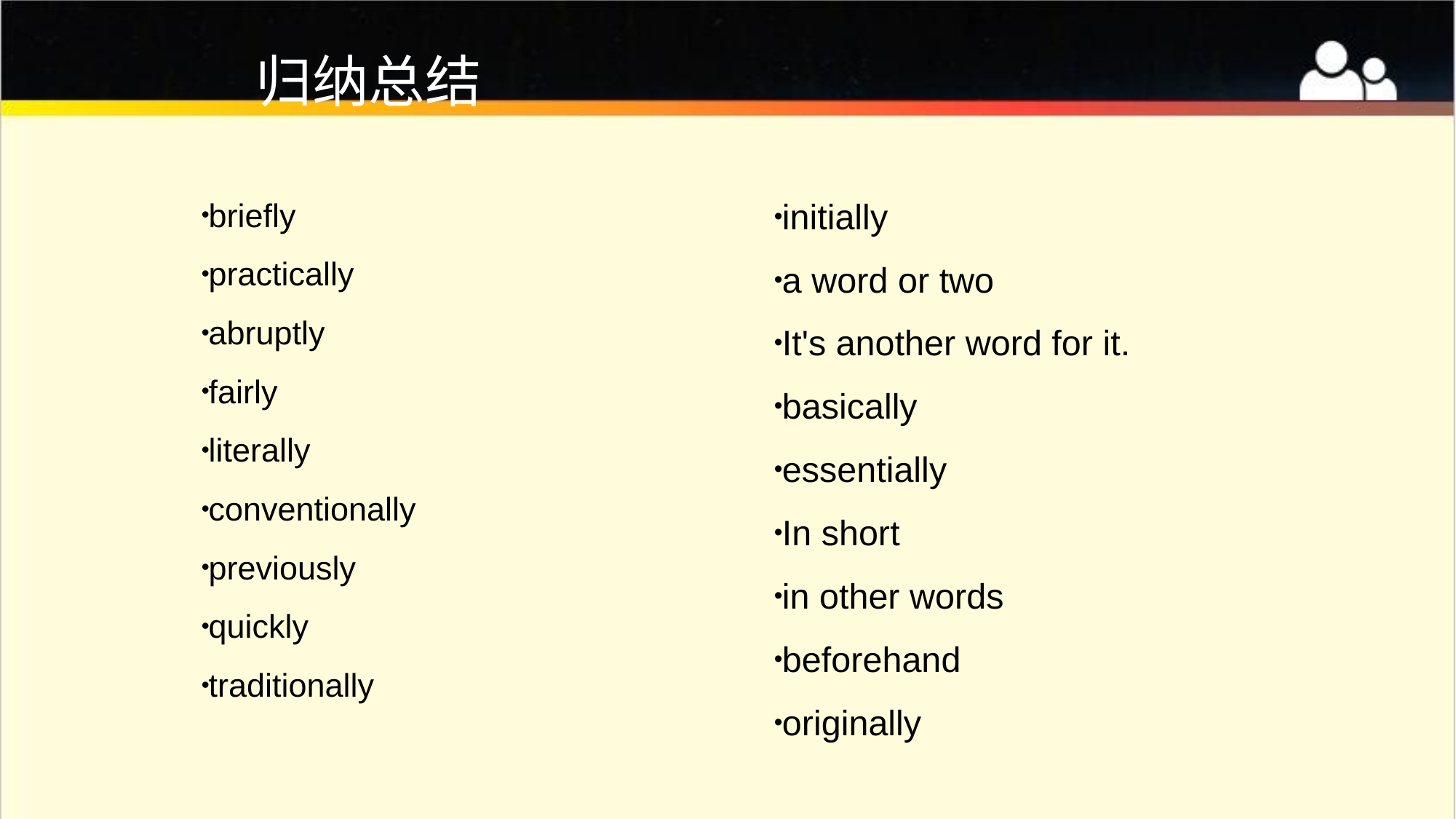

# 归纳总结
briefly
practically
abruptly
fairly
literally
conventionally
previously
quickly
traditionally

initially
a word or two
It's another word for it.
basically
essentially
In short
in other words
beforehand
originally